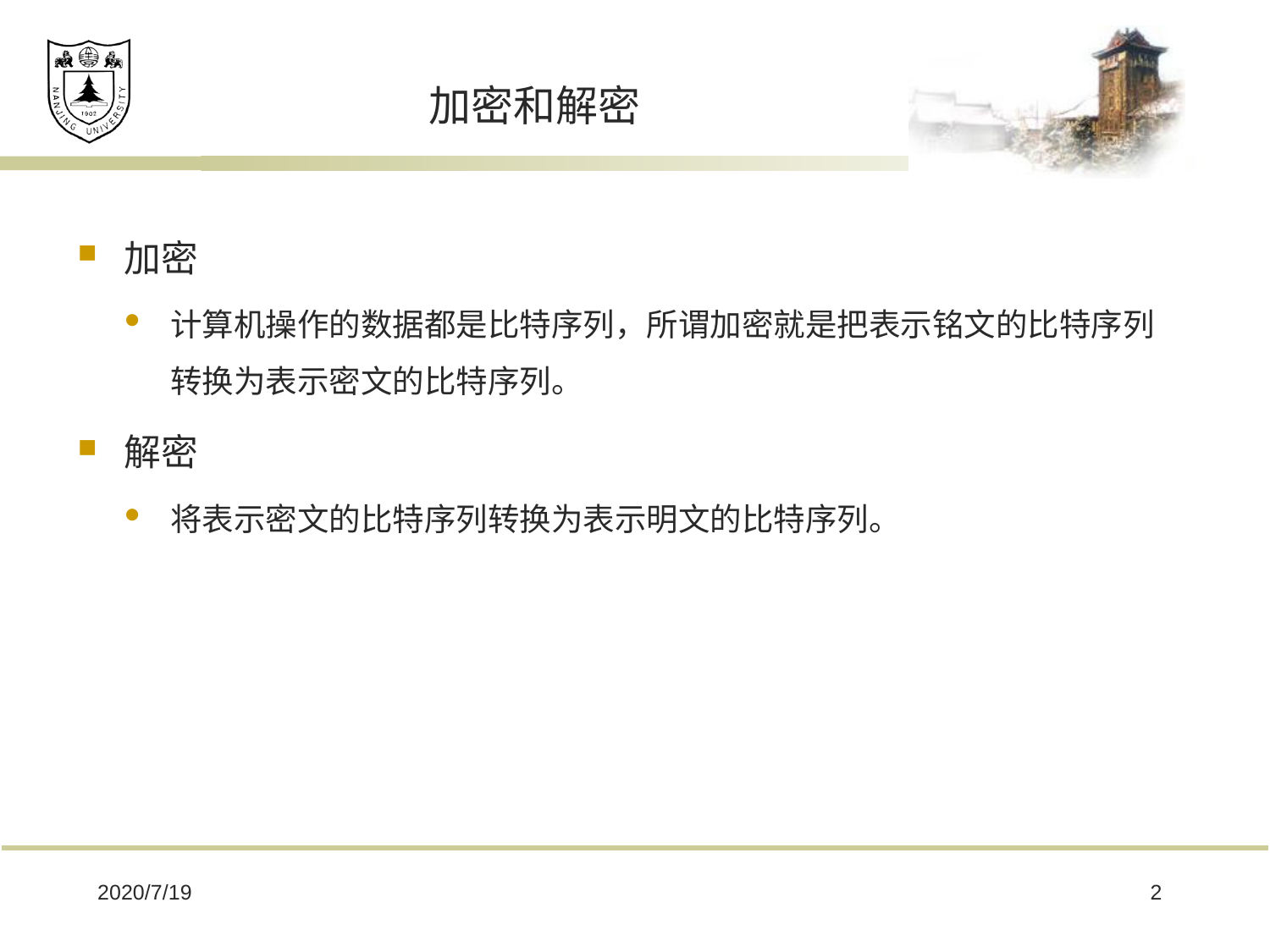

# 加密和解密
加密
计算机操作的数据都是比特序列，所谓加密就是把表示铭文的比特序列转换为表示密文的比特序列。
解密
将表示密文的比特序列转换为表示明文的比特序列。

2020/7/19
2